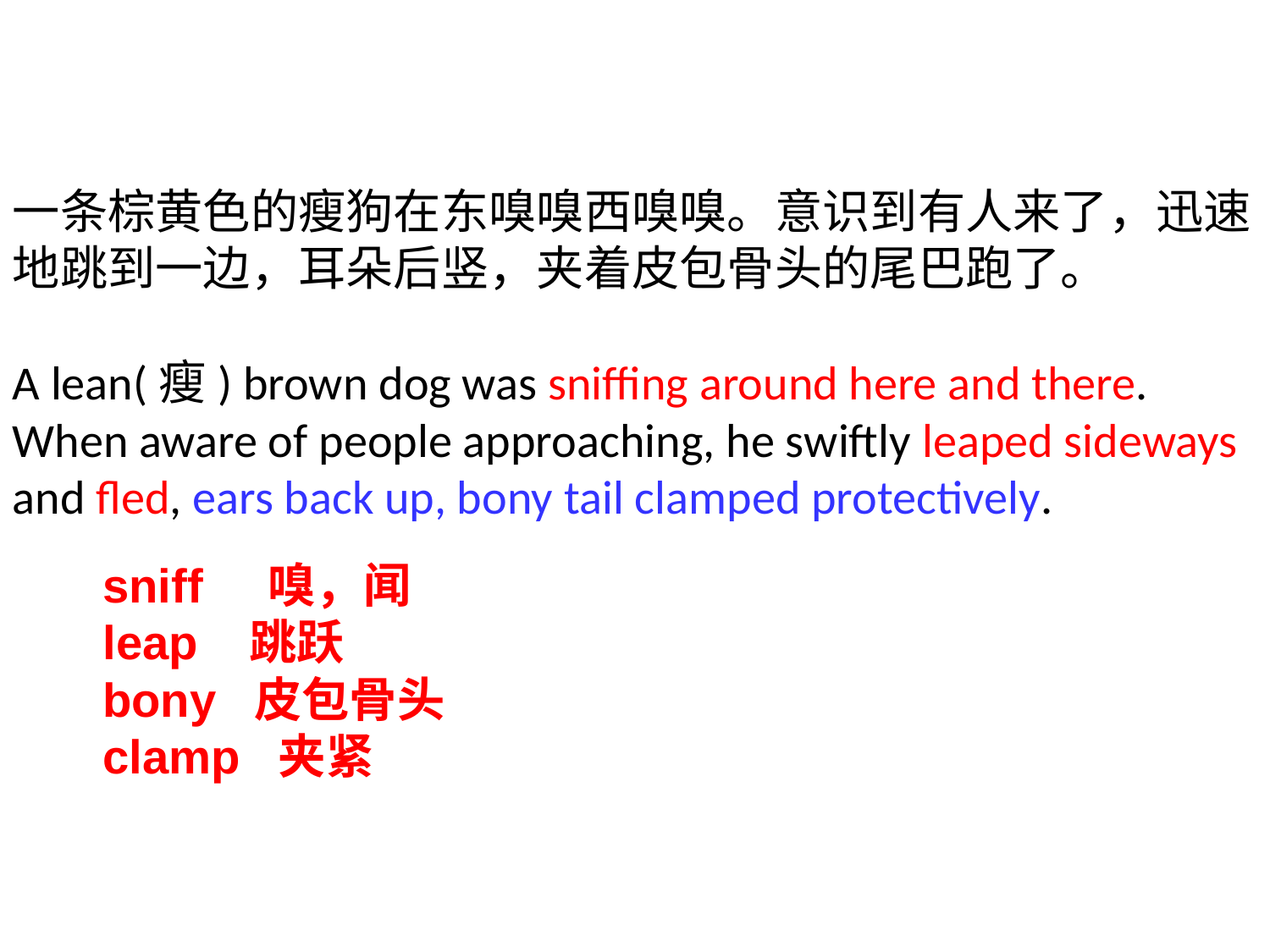

一条棕黄色的瘦狗在东嗅嗅西嗅嗅。意识到有人来了，迅速地跳到一边，耳朵后竖，夹着皮包骨头的尾巴跑了。

A lean(瘦) brown dog was sniffing around here and there. When aware of people approaching, he swiftly leaped sideways and fled, ears back up, bony tail clamped protectively.
sniff    嗅，闻
leap   跳跃
bony  皮包骨头
clamp  夹紧